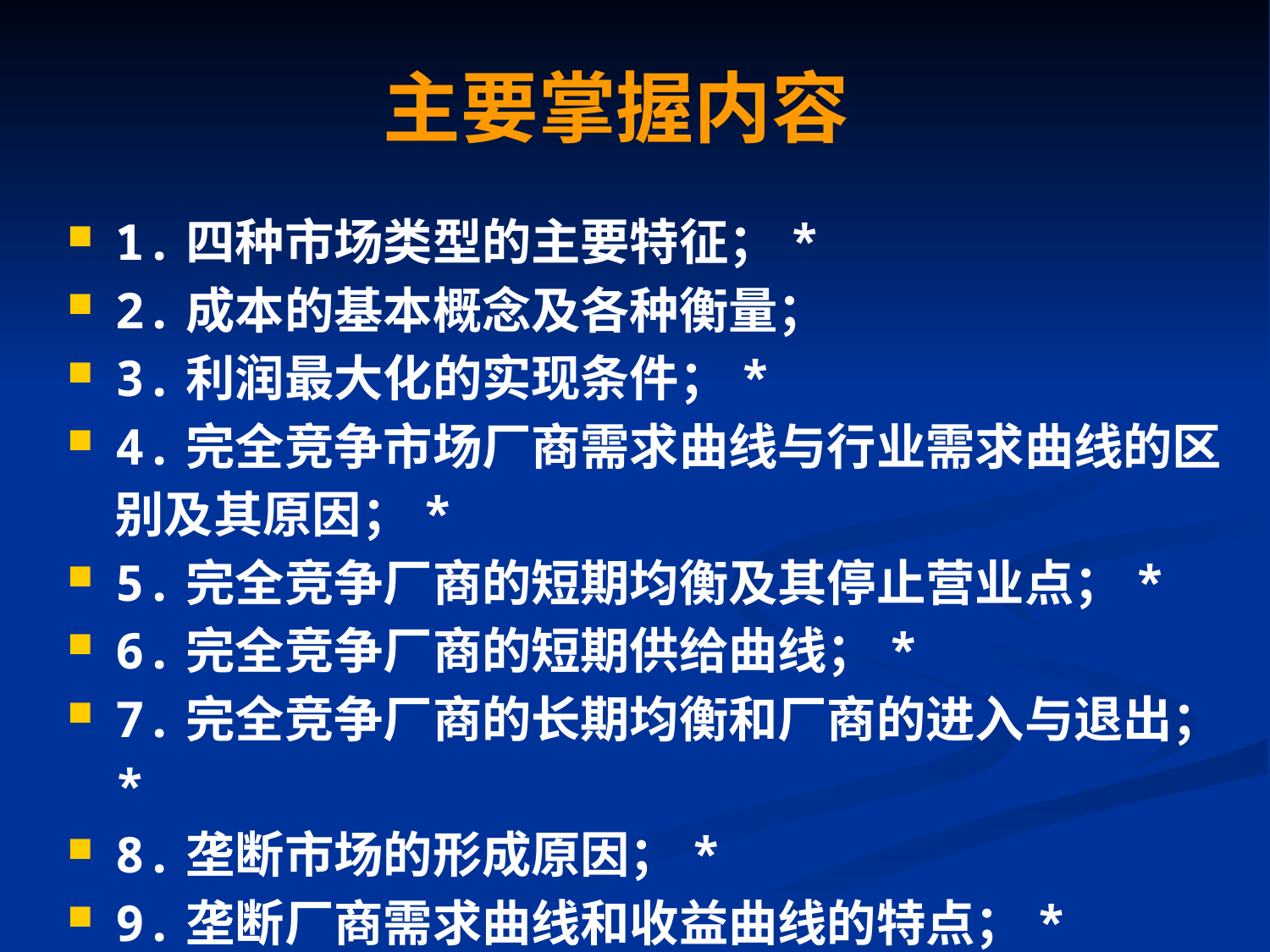

# 主要掌握内容
1.四种市场类型的主要特征；*
2.成本的基本概念及各种衡量；
3.利润最大化的实现条件；*
4.完全竞争市场厂商需求曲线与行业需求曲线的区别及其原因；*
5.完全竞争厂商的短期均衡及其停止营业点；*
6.完全竞争厂商的短期供给曲线；*
7.完全竞争厂商的长期均衡和厂商的进入与退出；*
8.垄断市场的形成原因；*
9.垄断厂商需求曲线和收益曲线的特点；*

13